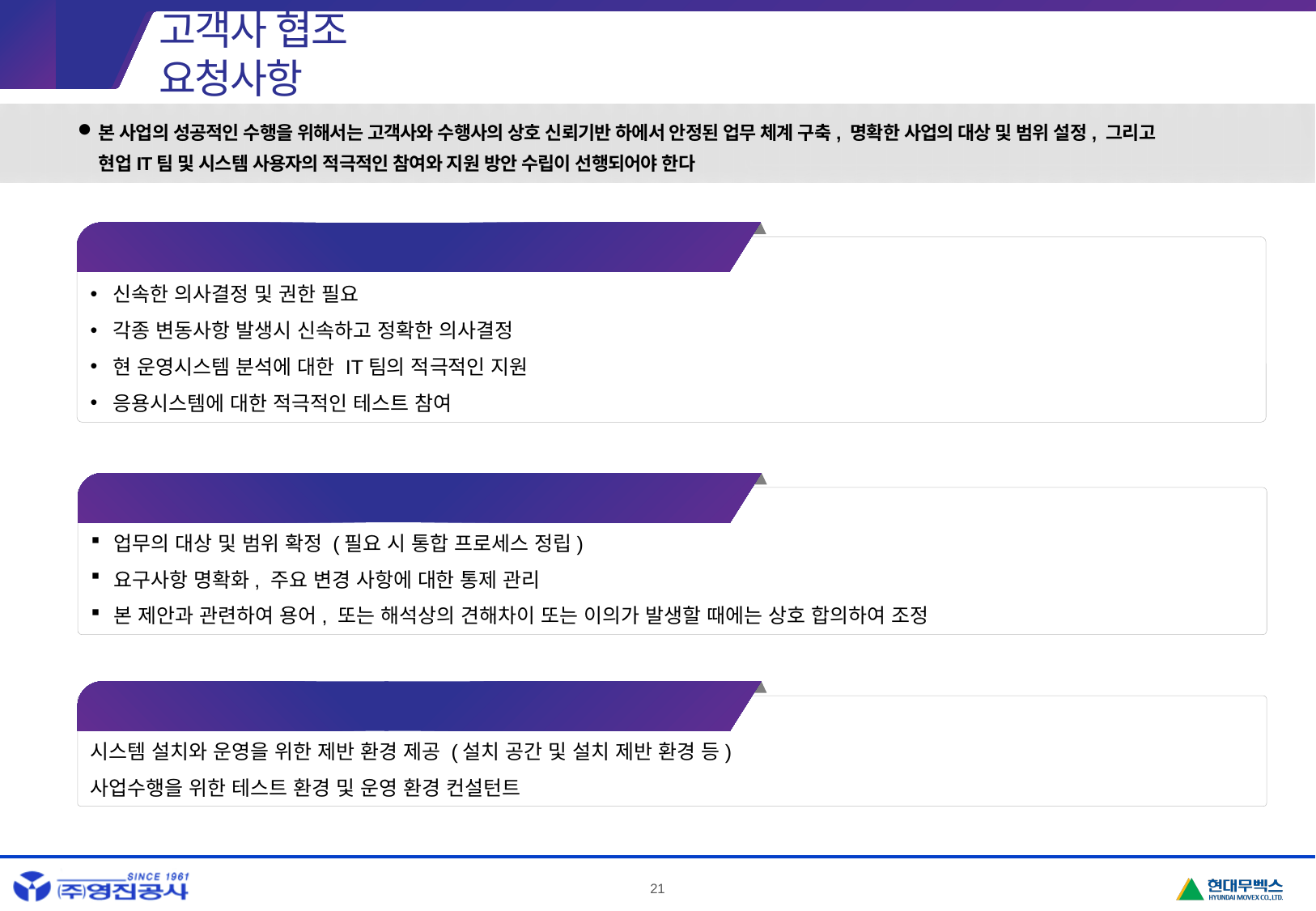

07
고객사 협조 요청사항
본 사업의 성공적인 수행을 위해서는 고객사와 수행사의 상호 신뢰기반 하에서 안정된 업무 체계 구축, 명확한 사업의 대상 및 범위 설정, 그리고 현업IT팀 및 시스템 사용자의 적극적인 참여와 지원 방안 수립이 선행되어야 한다

7.1 의사 결정자 및 업무 담당자 참여
명확한 역할 정의 및 공식 의사 소통 채널 확보
신속한 의사결정 및 권한 필요
각종 변동사항 발생시 신속하고 정확한 의사결정
현 운영시스템 분석에 대한 IT팀의 적극적인 지원
응용시스템에 대한 적극적인 테스트 참여

7.2 구축 대상 및 범위에 대한 명확한 정의

업무의 대상 및 범위 확정 (필요 시 통합 프로세스 정립)
요구사항 명확화, 주요 변경 사항에 대한 통제 관리
본 제안과 관련하여 용어, 또는 해석상의 견해차이 또는 이의가 발생할 때에는 상호 합의하여 조정

7.3 사업수행과 시스템 구축을 위한 제반 환경 제공
시스템 설치와 운영을 위한 제반 환경 제공 (설치 공간 및 설치 제반 환경 등)
사업수행을 위한 테스트 환경 및 운영 환경 컨설턴트